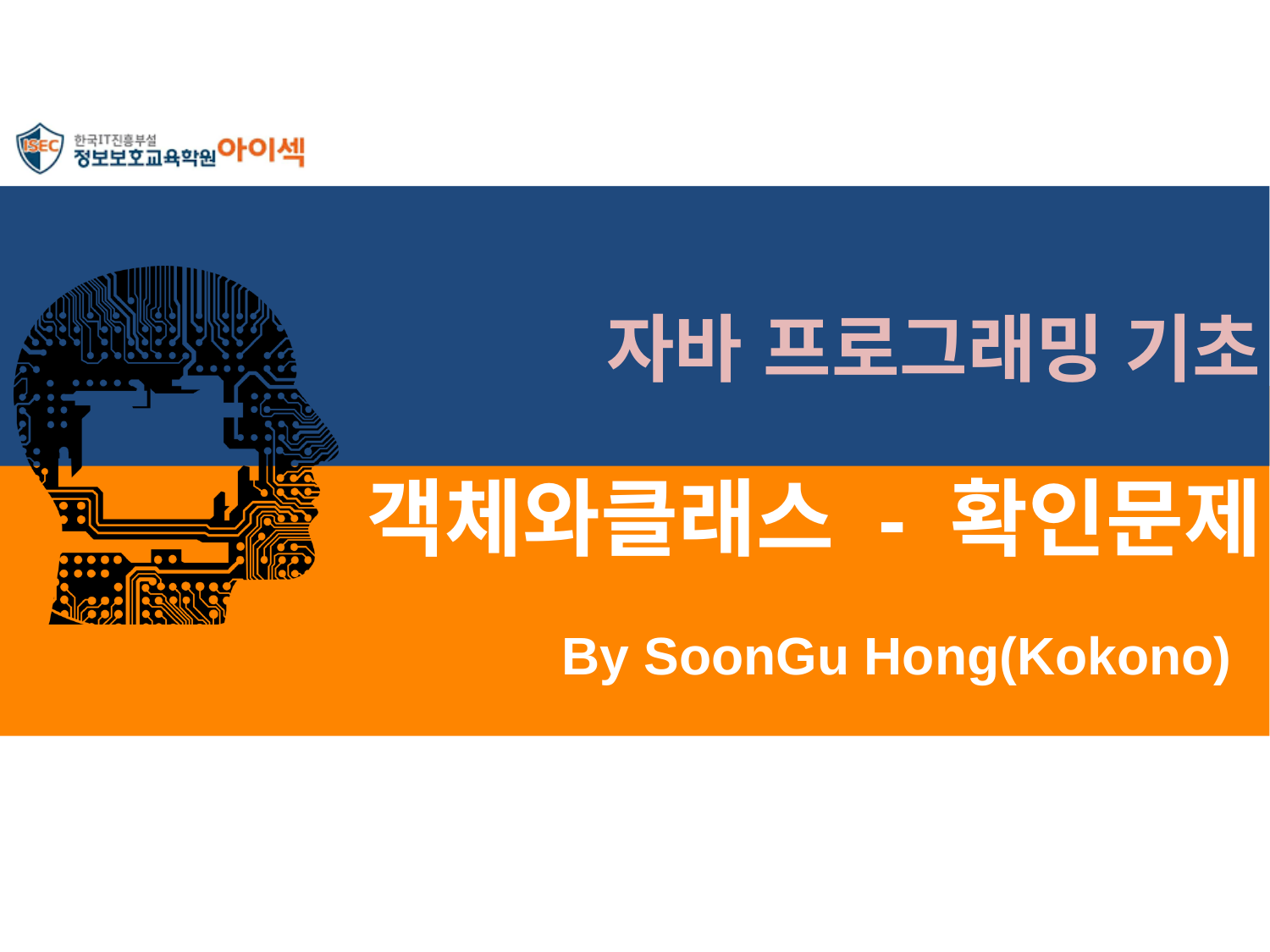

자바 프로그래밍 기초
# 객체와클래스 - 확인문제
By SoonGu Hong(Kokono)